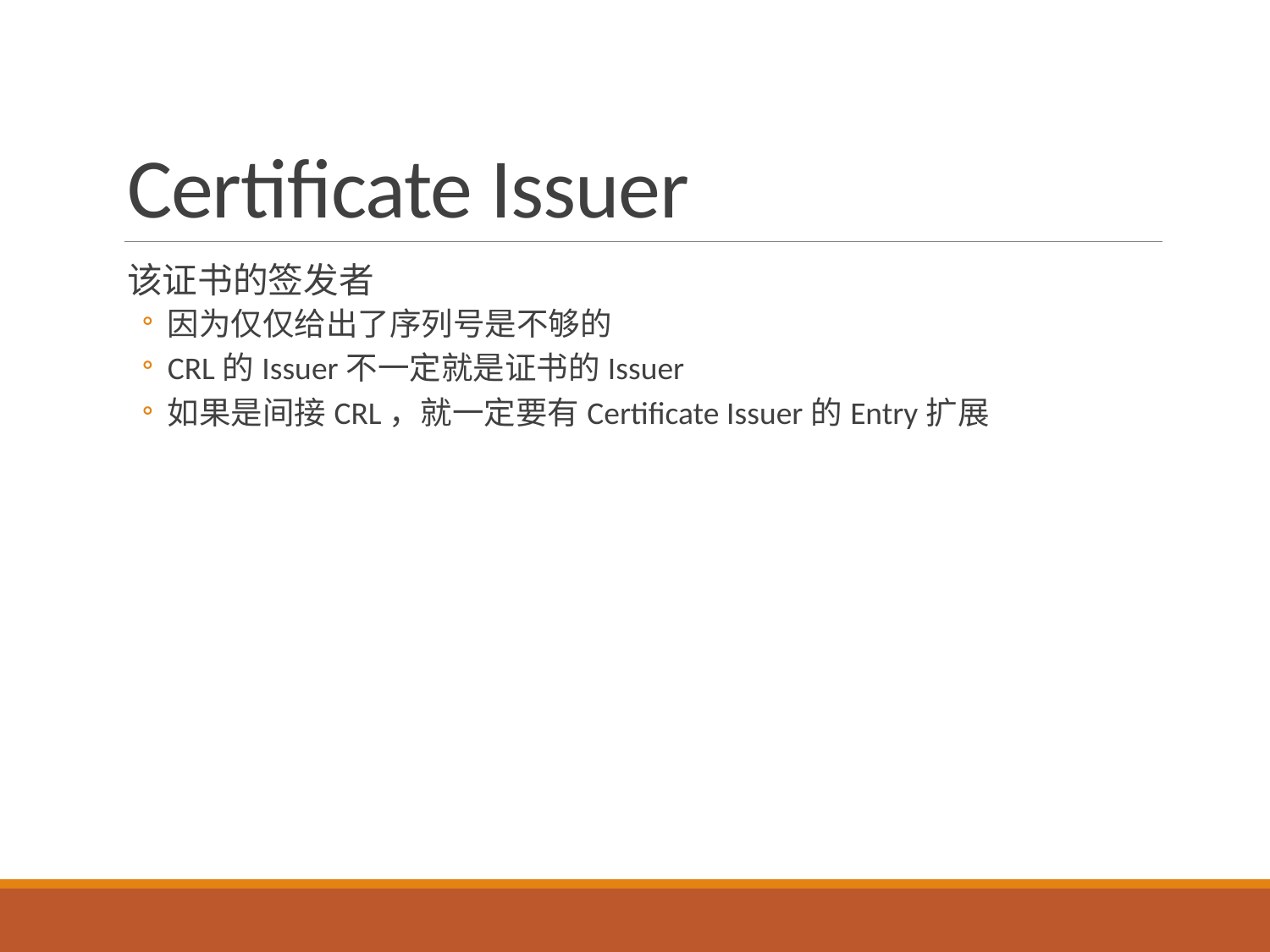

# Certificate Issuer
该证书的签发者
因为仅仅给出了序列号是不够的
CRL的Issuer不一定就是证书的Issuer
如果是间接CRL，就一定要有Certificate Issuer的Entry扩展
55